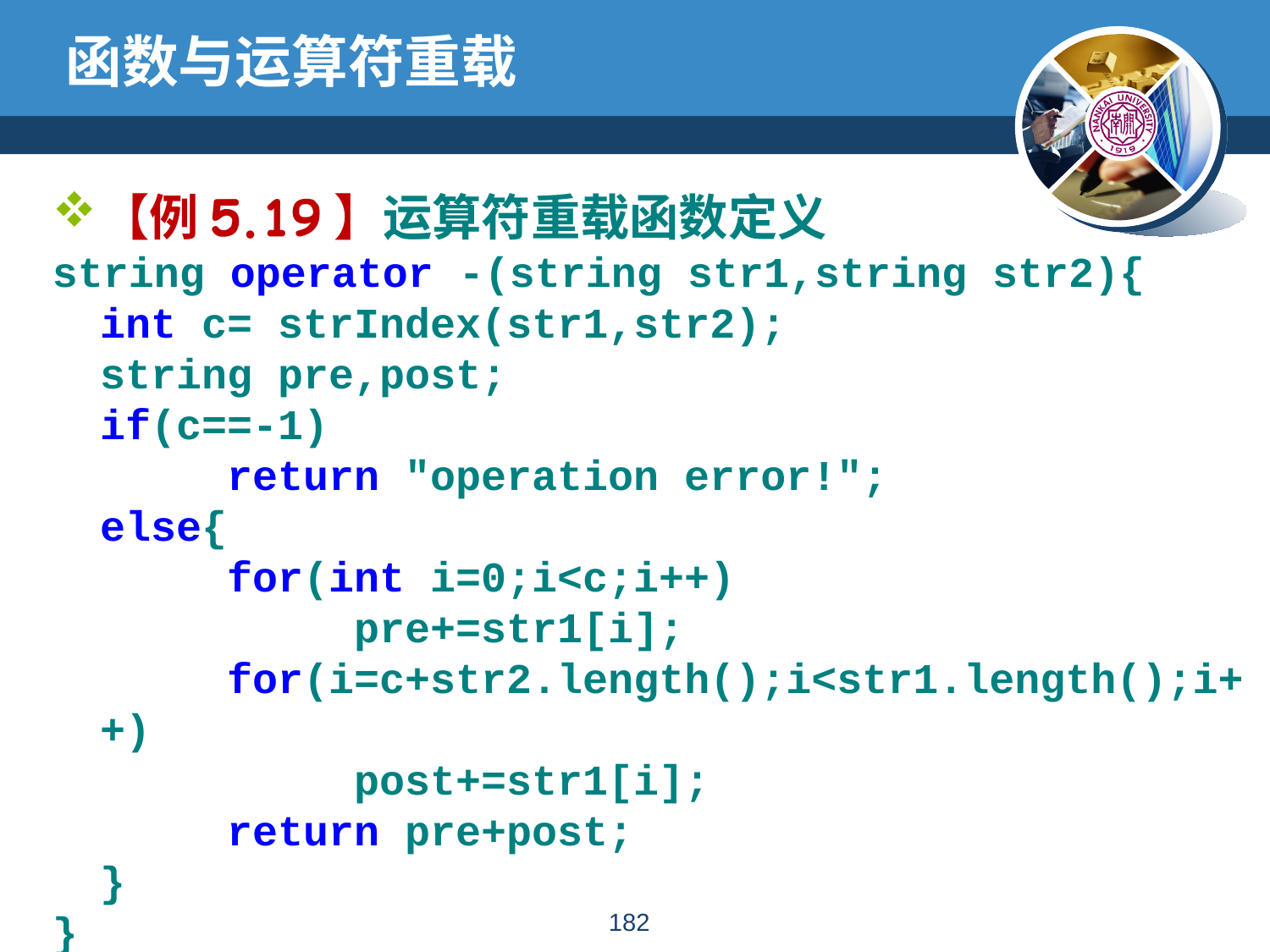

# 函数与运算符重载
【例5.19】运算符重载函数定义
string operator -(string str1,string str2){
	int c= strIndex(str1,str2);
	string pre,post;
	if(c==-1)
		return "operation error!";
	else{
		for(int i=0;i<c;i++)
			pre+=str1[i];
		for(i=c+str2.length();i<str1.length();i++)
			post+=str1[i];
		return pre+post;
	}
}
182